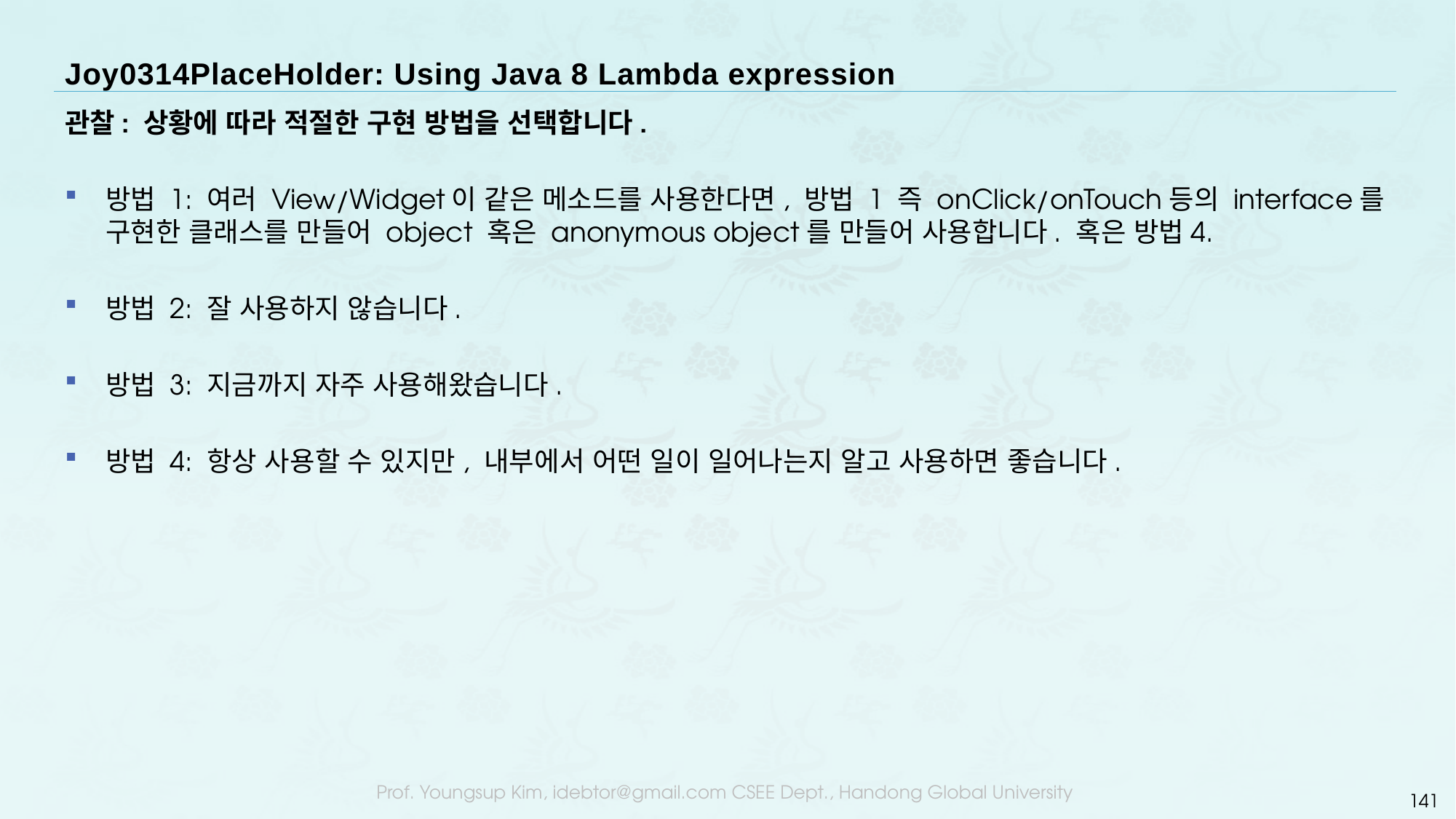

# Joy0314PlaceHolder: Using Java 8 Lambda expression
관찰: 상황에 따라 적절한 구현 방법을 선택합니다.

방법 1: 여러 View/Widget이 같은 메소드를 사용한다면, 방법 1 즉 onClick/onTouch등의 interface를 구현한 클래스를 만들어 object 혹은 anonymous object를 만들어 사용합니다. 혹은 방법4.

방법 2: 잘 사용하지 않습니다.

방법 3: 지금까지 자주 사용해왔습니다.

방법 4: 항상 사용할 수 있지만, 내부에서 어떤 일이 일어나는지 알고 사용하면 좋습니다.

141